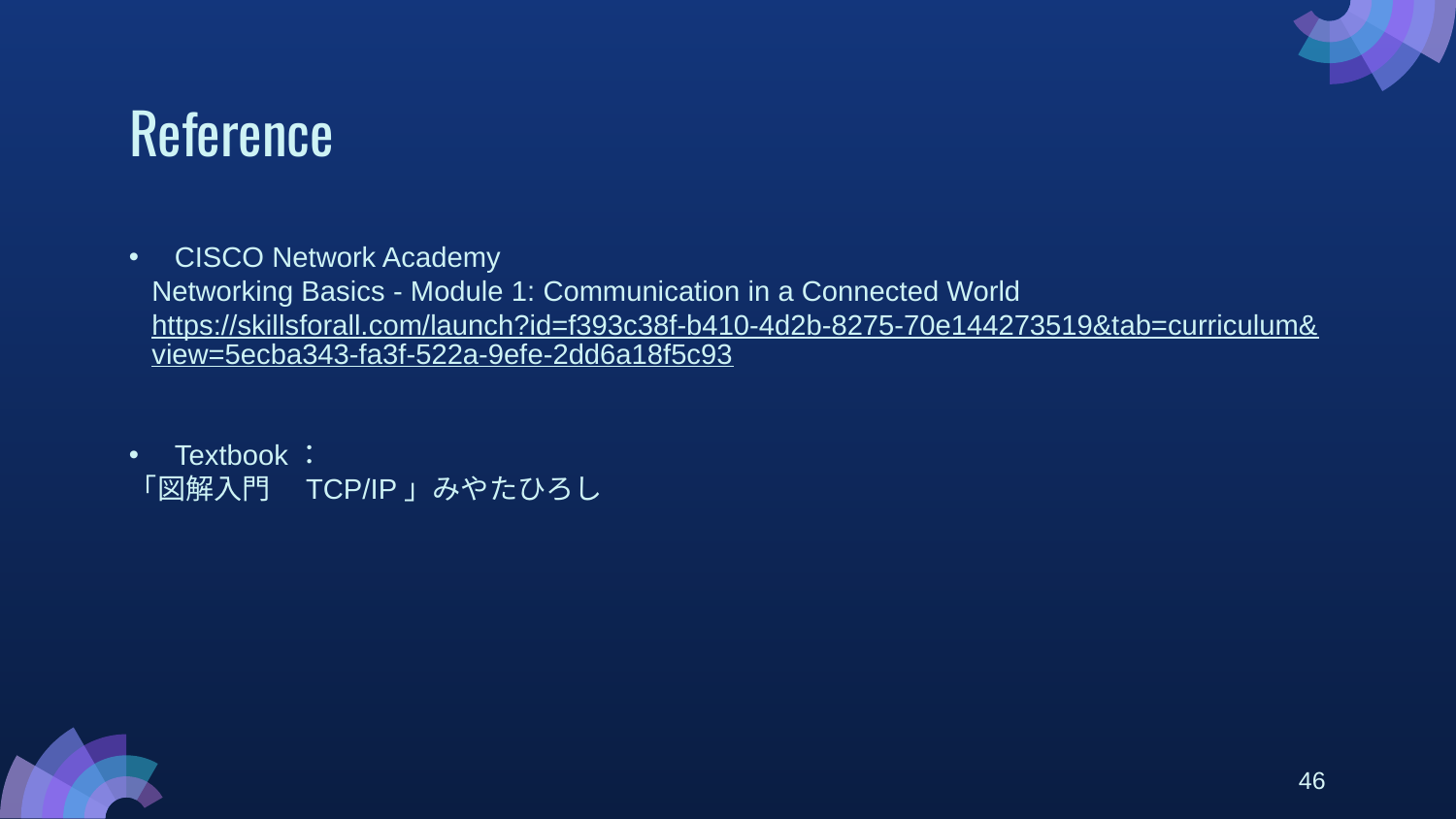

# Reference
CISCO Network Academy
Networking Basics - Module 1: Communication in a Connected World
https://skillsforall.com/launch?id=f393c38f-b410-4d2b-8275-70e144273519&tab=curriculum&view=5ecba343-fa3f-522a-9efe-2dd6a18f5c93

Textbook：
「図解入門　TCP/IP」みやたひろし

46